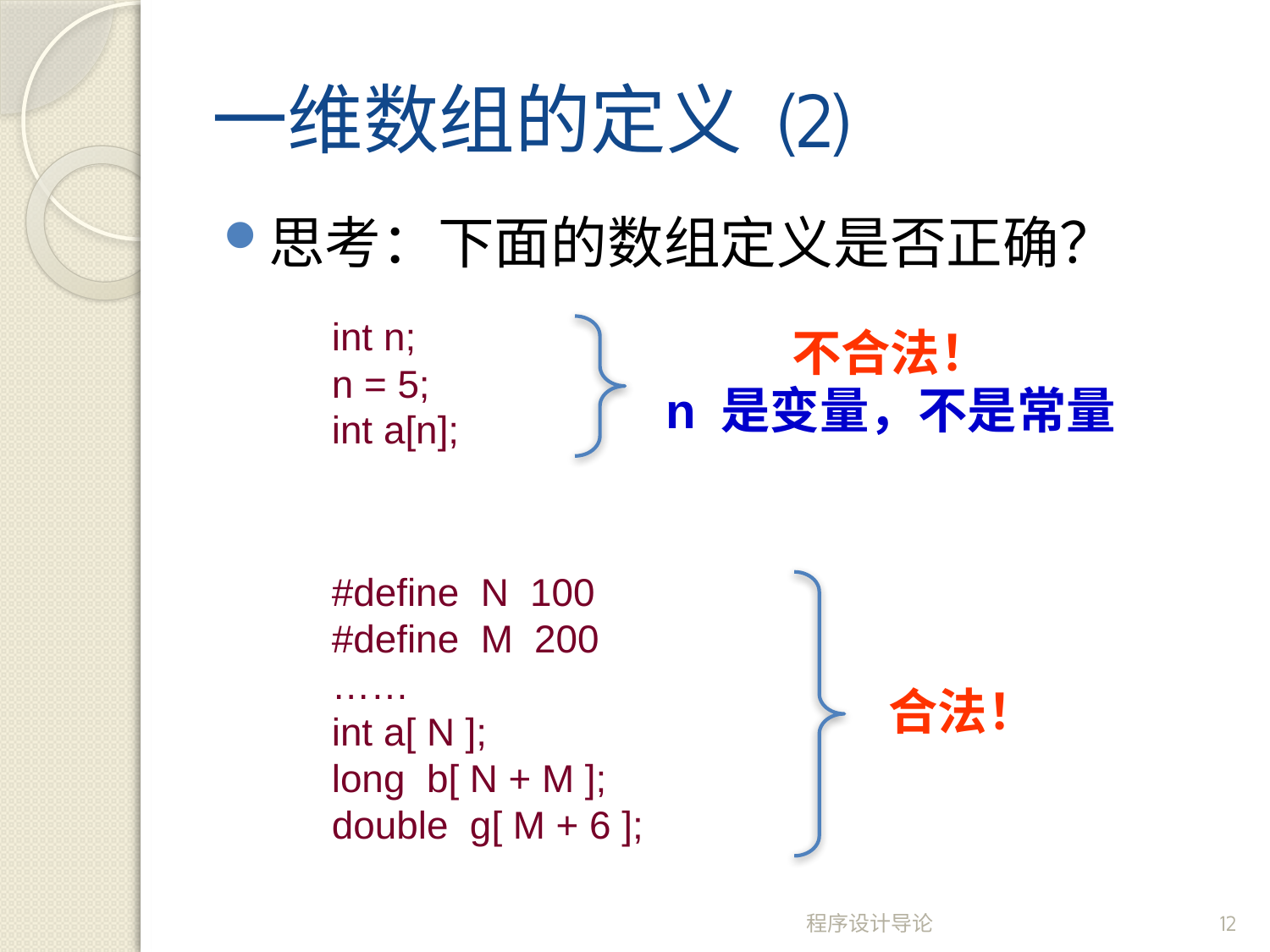

# 一维数组的定义 (2)
思考：下面的数组定义是否正确？
int n;
n = 5;
int a[n];

不合法！
n 是变量，不是常量
#define  N  100
#define  M  200
……
int a[ N ];
long  b[ N + M ];
double  g[ M + 6 ];

合法！
程序设计导论
12